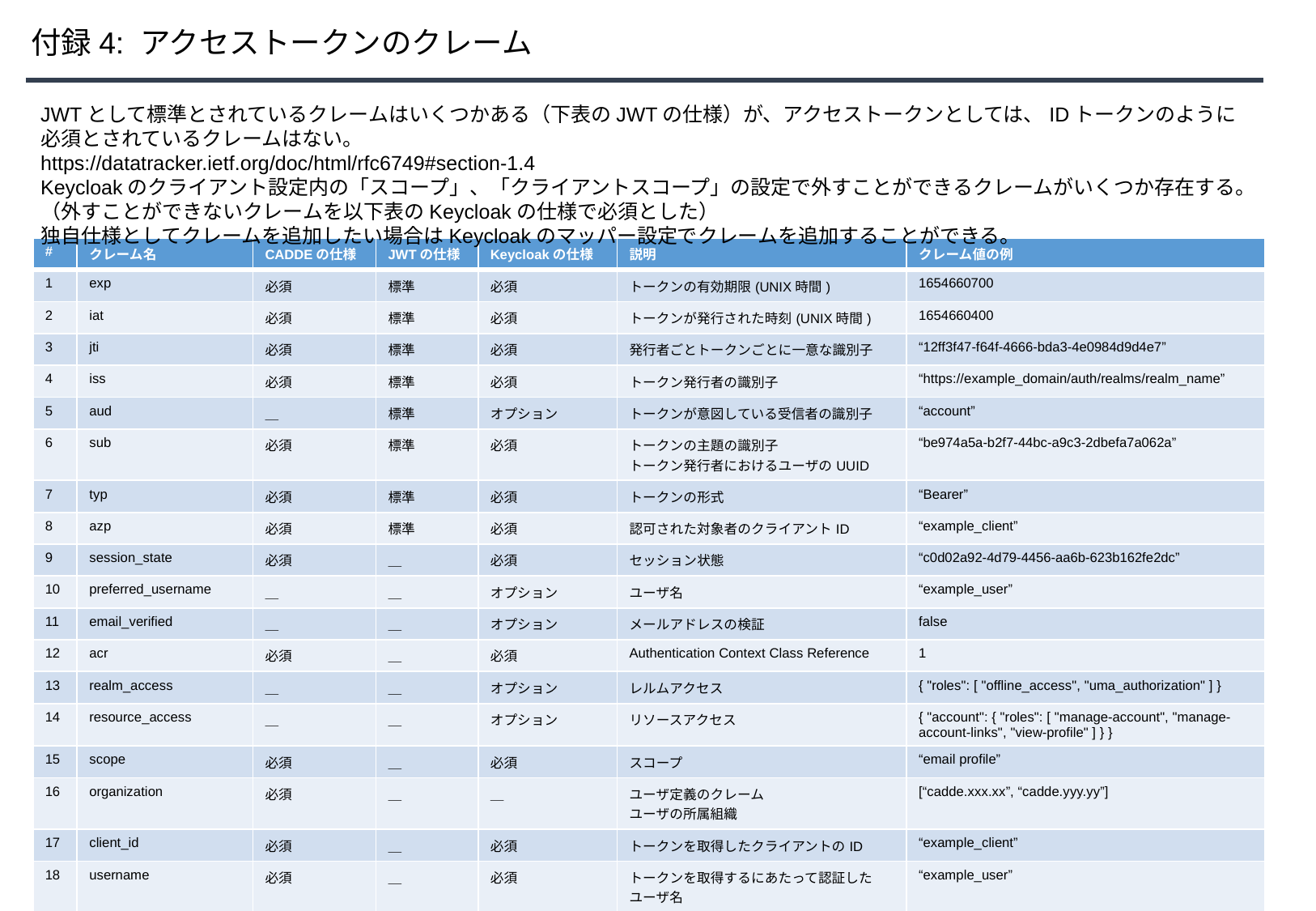

# 付録4: アクセストークンのクレーム
JWTとして標準とされているクレームはいくつかある（下表のJWTの仕様）が、アクセストークンとしては、IDトークンのように必須とされているクレームはない。
https://datatracker.ietf.org/doc/html/rfc6749#section-1.4
Keycloakのクライアント設定内の「スコープ」、「クライアントスコープ」の設定で外すことができるクレームがいくつか存在する。（外すことができないクレームを以下表のKeycloakの仕様で必須とした）
独自仕様としてクレームを追加したい場合はKeycloakのマッパー設定でクレームを追加することができる。
| # | クレーム名 | CADDEの仕様 | JWTの仕様 | Keycloakの仕様 | 説明 | クレーム値の例 |
| --- | --- | --- | --- | --- | --- | --- |
| 1 | exp | 必須 | 標準 | 必須 | トークンの有効期限(UNIX時間) | 1654660700 |
| 2 | iat | 必須 | 標準 | 必須 | トークンが発行された時刻(UNIX時間) | 1654660400 |
| 3 | jti | 必須 | 標準 | 必須 | 発行者ごとトークンごとに一意な識別子 | “12ff3f47-f64f-4666-bda3-4e0984d9d4e7” |
| 4 | iss | 必須 | 標準 | 必須 | トークン発行者の識別子 | “https://example\_domain/auth/realms/realm\_name” |
| 5 | aud | ＿ | 標準 | オプション | トークンが意図している受信者の識別子 | “account” |
| 6 | sub | 必須 | 標準 | 必須 | トークンの主題の識別子 トークン発行者におけるユーザのUUID | “be974a5a-b2f7-44bc-a9c3-2dbefa7a062a” |
| 7 | typ | 必須 | 標準 | 必須 | トークンの形式 | “Bearer” |
| 8 | azp | 必須 | 標準 | 必須 | 認可された対象者のクライアントID | “example\_client” |
| 9 | session\_state | 必須 | ＿ | 必須 | セッション状態 | “c0d02a92-4d79-4456-aa6b-623b162fe2dc” |
| 10 | preferred\_username | ＿ | ＿ | オプション | ユーザ名 | “example\_user” |
| 11 | email\_verified | ＿ | ＿ | オプション | メールアドレスの検証 | false |
| 12 | acr | 必須 | ＿ | 必須 | Authentication Context Class Reference | 1 |
| 13 | realm\_access | ＿ | ＿ | オプション | レルムアクセス | { "roles": [ "offline\_access", "uma\_authorization" ] } |
| 14 | resource\_access | ＿ | ＿ | オプション | リソースアクセス | { "account": { "roles": [ "manage-account", "manage-account-links", "view-profile" ] } } |
| 15 | scope | 必須 | ＿ | 必須 | スコープ | “email profile” |
| 16 | organization | 必須 | ＿ | ＿ | ユーザ定義のクレーム ユーザの所属組織 | [“cadde.xxx.xx”, “cadde.yyy.yy”] |
| 17 | client\_id | 必須 | ＿ | 必須 | トークンを取得したクライアントのID | “example\_client” |
| 18 | username | 必須 | ＿ | 必須 | トークンを取得するにあたって認証したユーザ名 | “example\_user” |
| 19 | active | 必須 | ＿ | 必須 | トークンが有効かどうか | true |